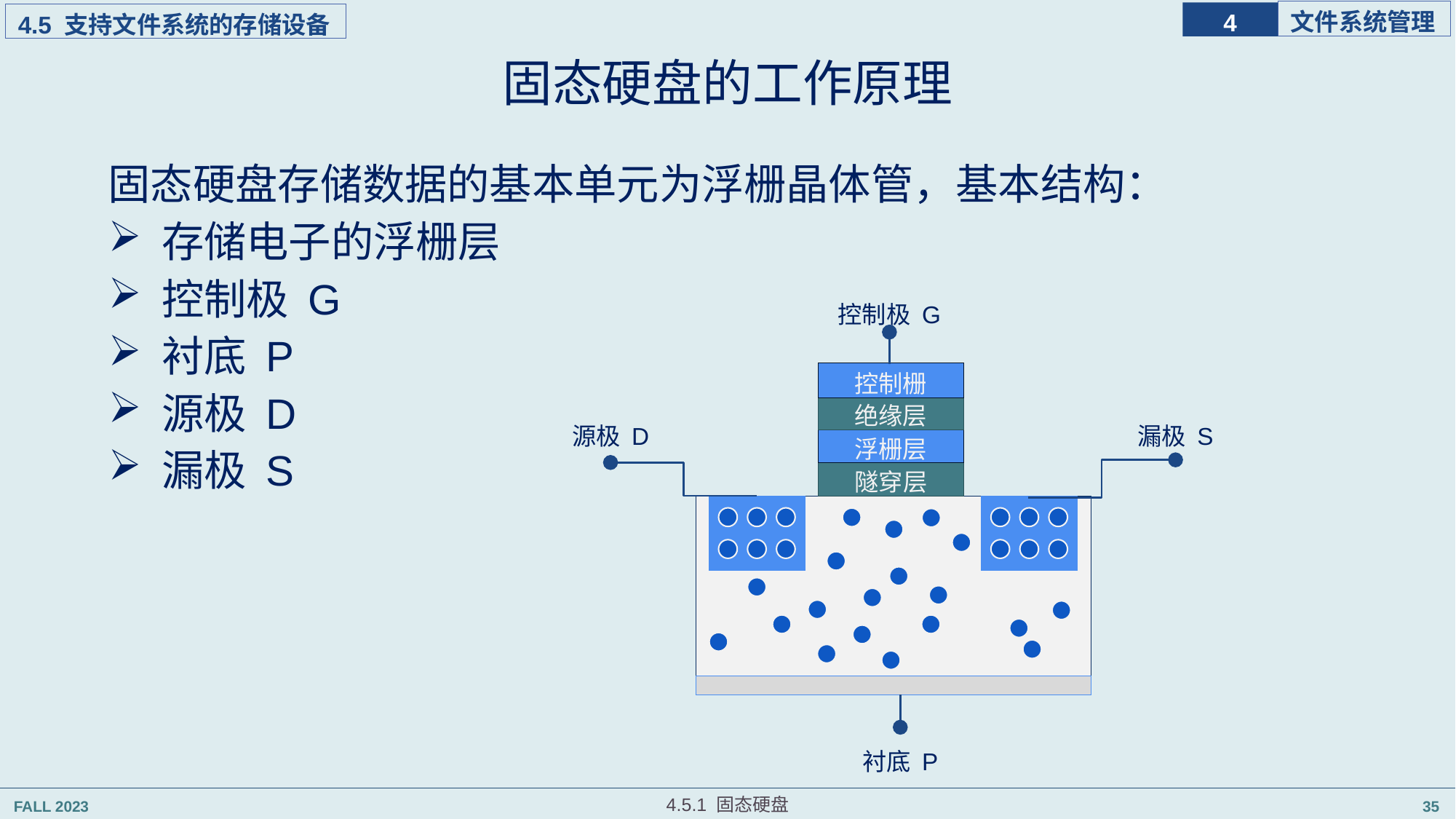

固态硬盘的工作原理
固态硬盘存储数据的基本单元为浮栅晶体管，基本结构：
 存储电子的浮栅层
 控制极 G
 衬底 P
 源极 D
 漏极 S
控制极 G
控制栅
绝缘层
源极 D
漏极 S
浮栅层
隧穿层

衬底 P
4.5.1 固态硬盘